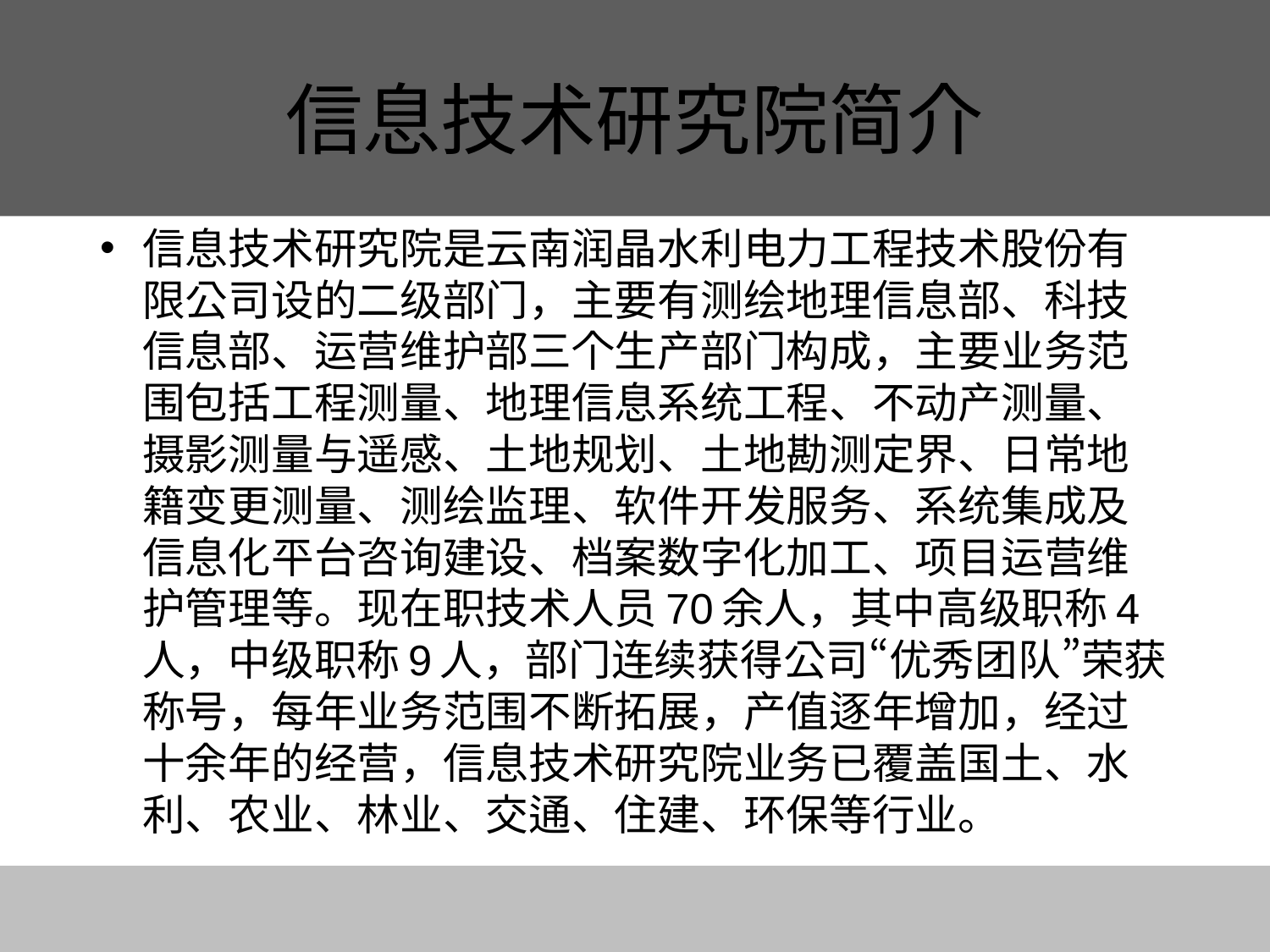

# 信息技术研究院简介
信息技术研究院是云南润晶水利电力工程技术股份有限公司设的二级部门，主要有测绘地理信息部、科技信息部、运营维护部三个生产部门构成，主要业务范围包括工程测量、地理信息系统工程、不动产测量、摄影测量与遥感、土地规划、土地勘测定界、日常地籍变更测量、测绘监理、软件开发服务、系统集成及信息化平台咨询建设、档案数字化加工、项目运营维护管理等。现在职技术人员70余人，其中高级职称4人，中级职称9人，部门连续获得公司“优秀团队”荣获称号，每年业务范围不断拓展，产值逐年增加，经过十余年的经营，信息技术研究院业务已覆盖国土、水利、农业、林业、交通、住建、环保等行业。